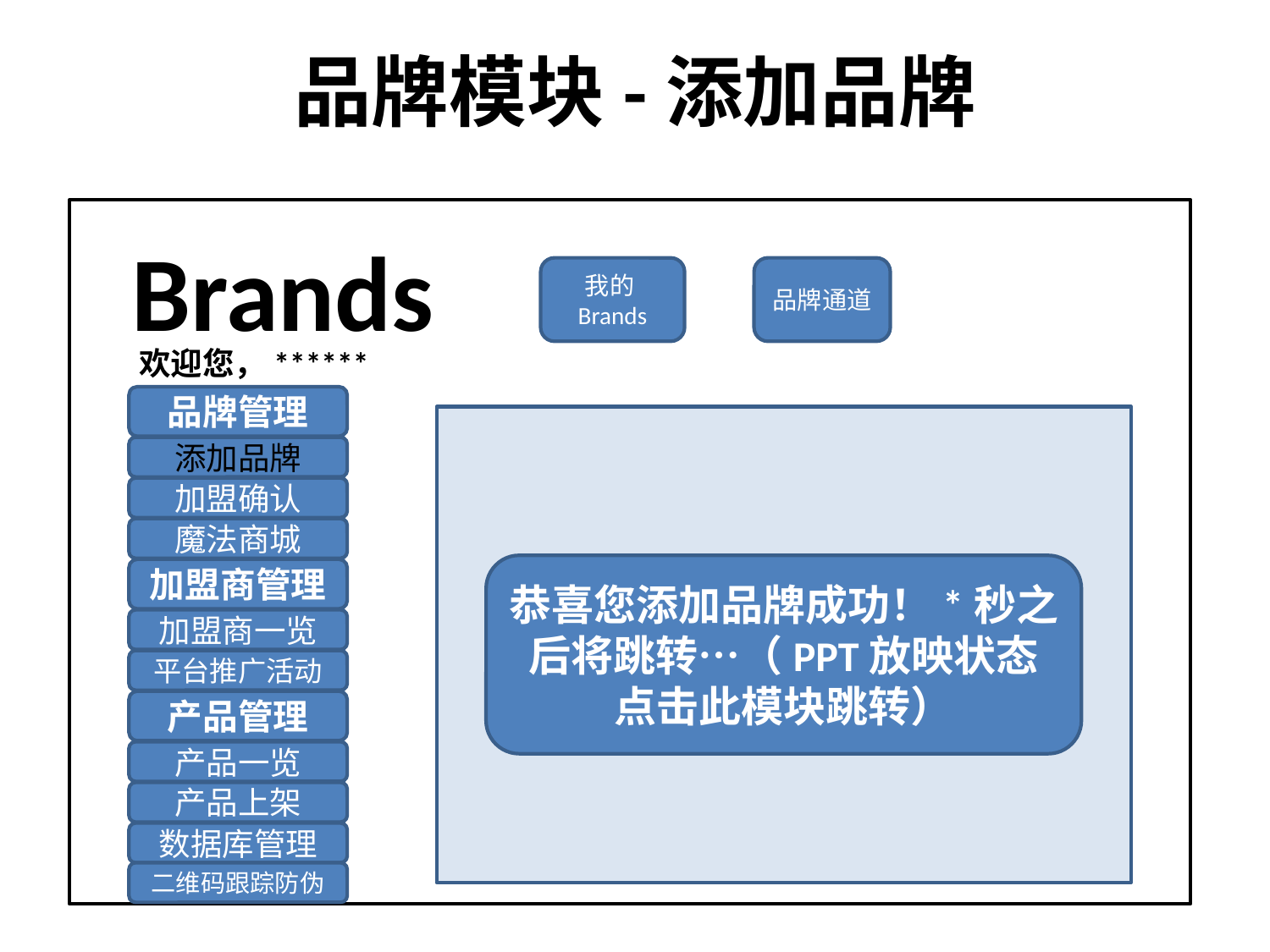

# 品牌模块-添加品牌

Brands
我的Brands
品牌通道
欢迎您，******
品牌管理

添加品牌
加盟确认
魔法商城
恭喜您添加品牌成功！*秒之后将跳转…（PPT放映状态点击此模块跳转）
加盟商管理
加盟商一览
平台推广活动
产品管理
产品一览
产品上架
数据库管理
二维码跟踪防伪